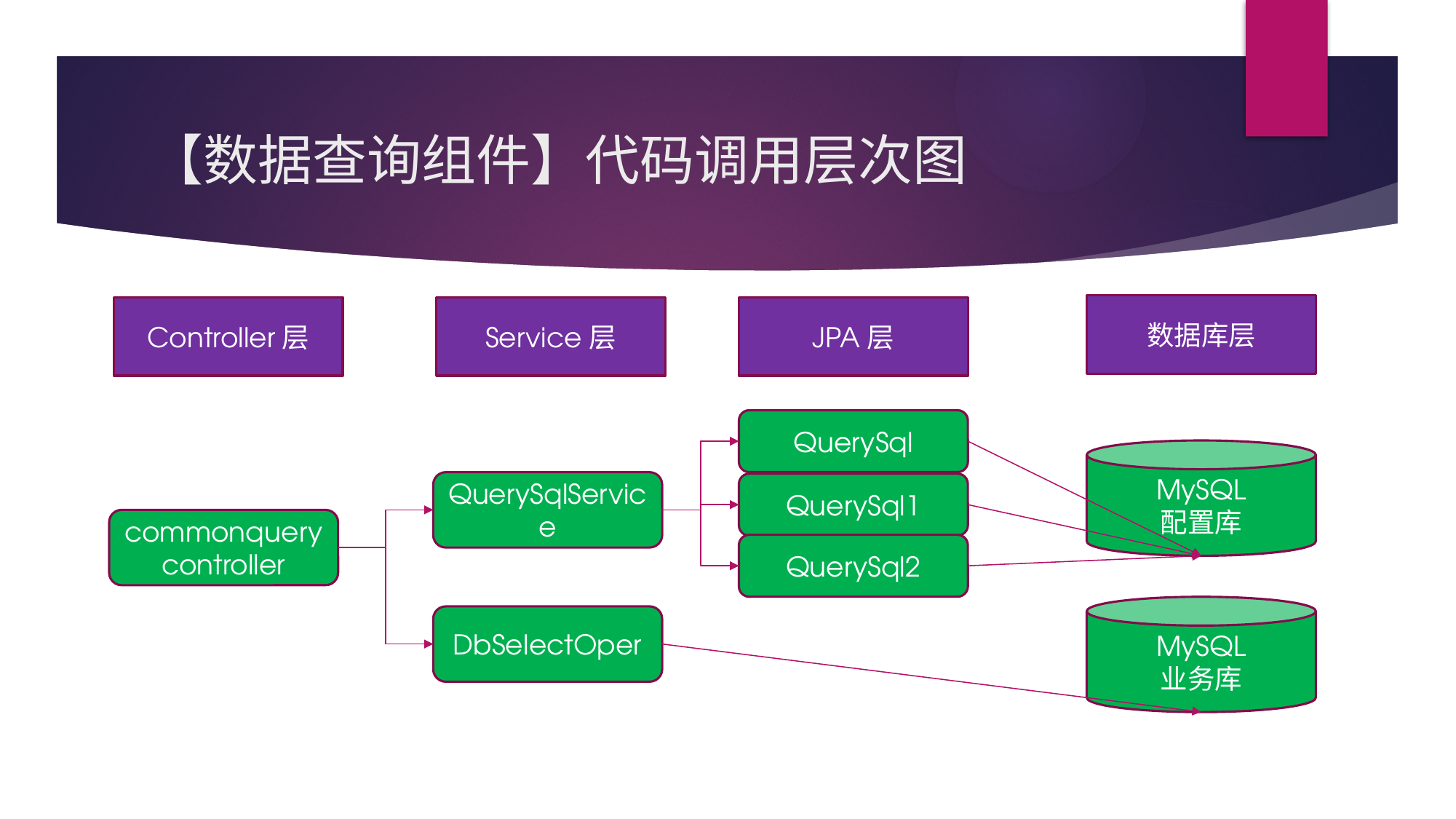

# 【数据查询组件】代码调用层次图
数据库层
JPA层
Controller层
Service层
QuerySql
MySQL
配置库
QuerySqlService
QuerySql1
commonquerycontroller
QuerySql2
MySQL
业务库
DbSelectOper